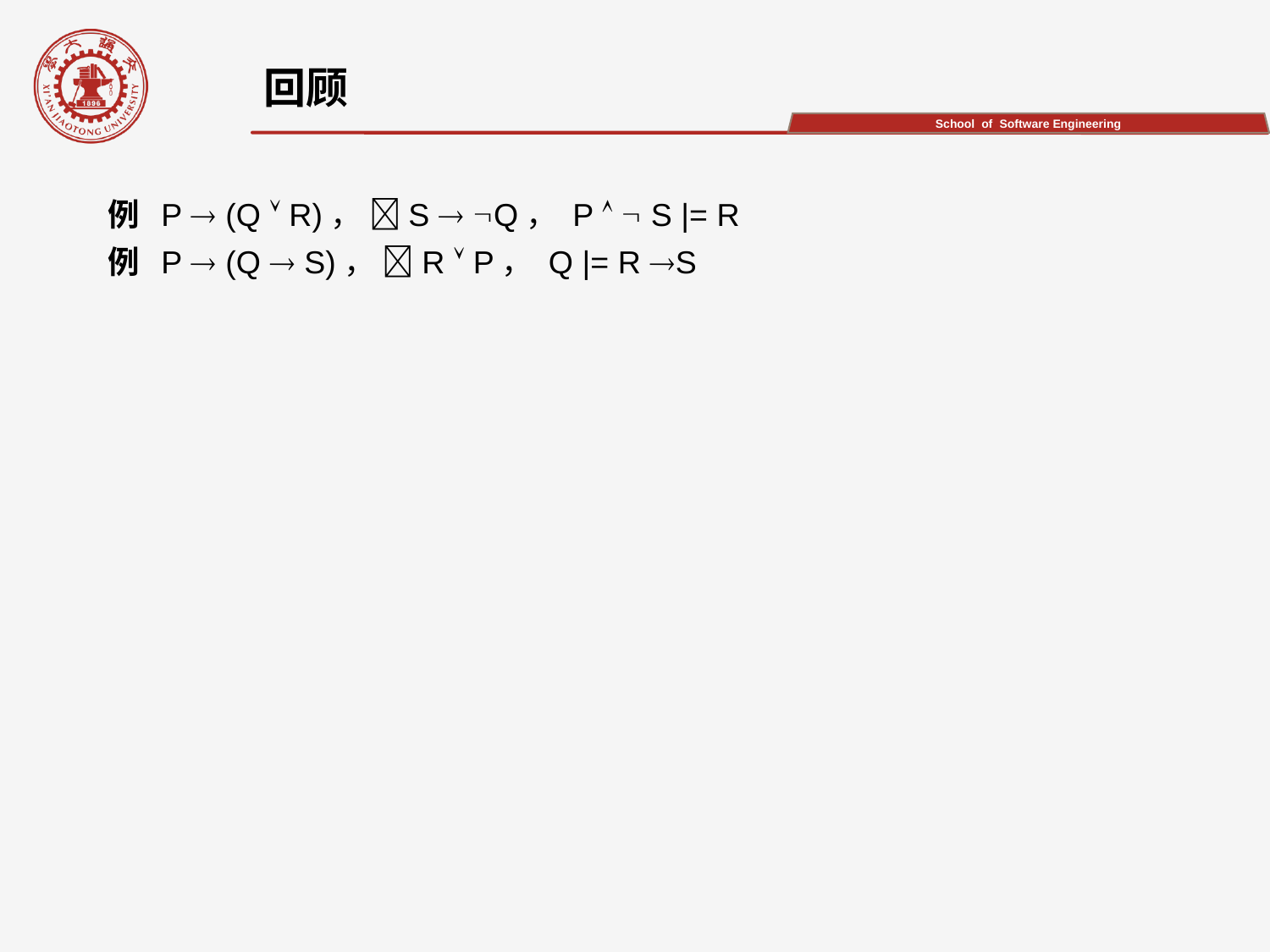

回顾
例  P → (Q ∨ R)， ¬S → ¬Q， P ∧ ¬ S |= R
例  P → (Q → S)， ¬R ∨ P， Q |= R →S